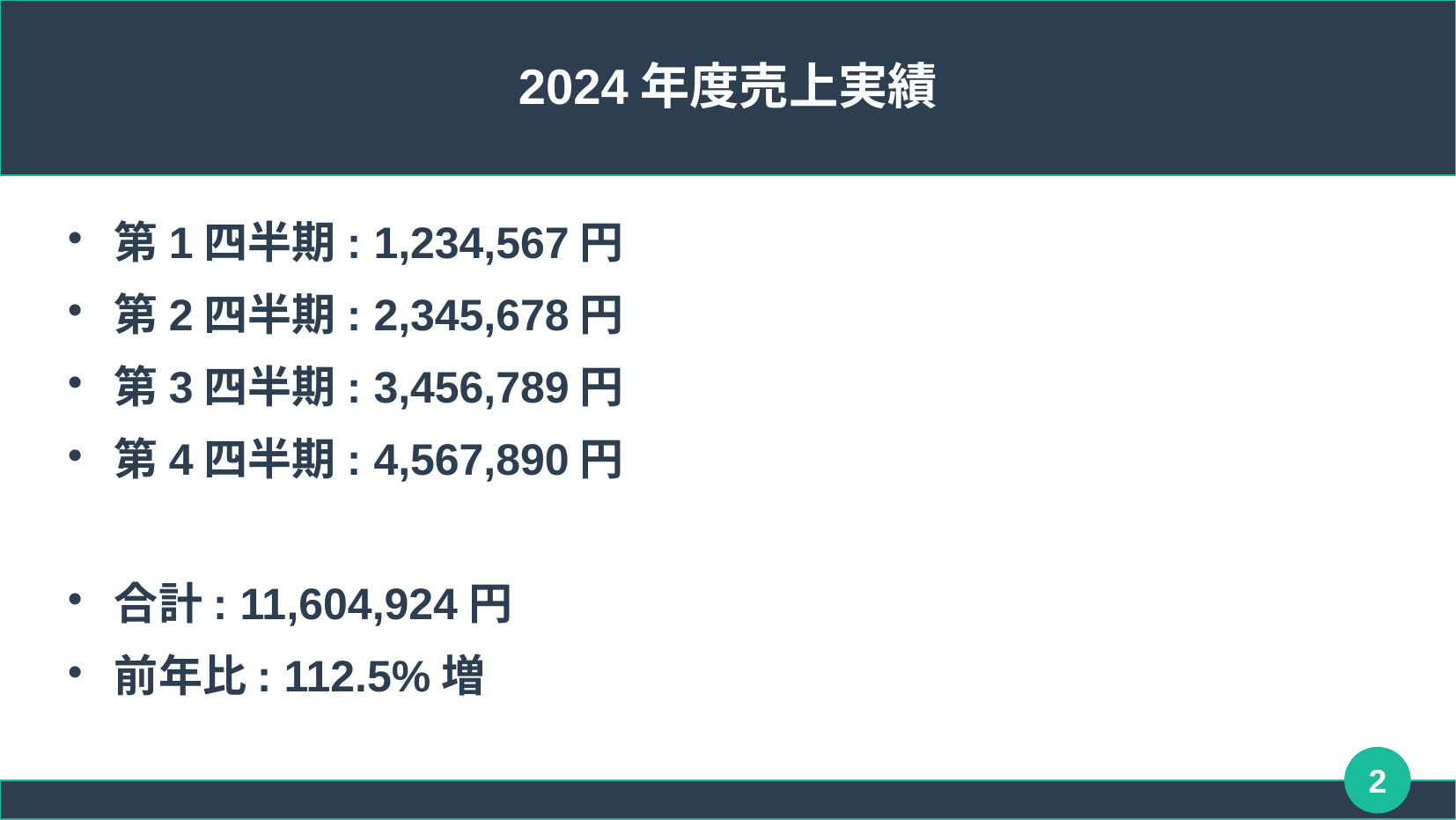

# 2024年度売上実績
第1四半期: 1,234,567円
第2四半期: 2,345,678円
第3四半期: 3,456,789円
第4四半期: 4,567,890円

合計: 11,604,924円
前年比: 112.5%増
2